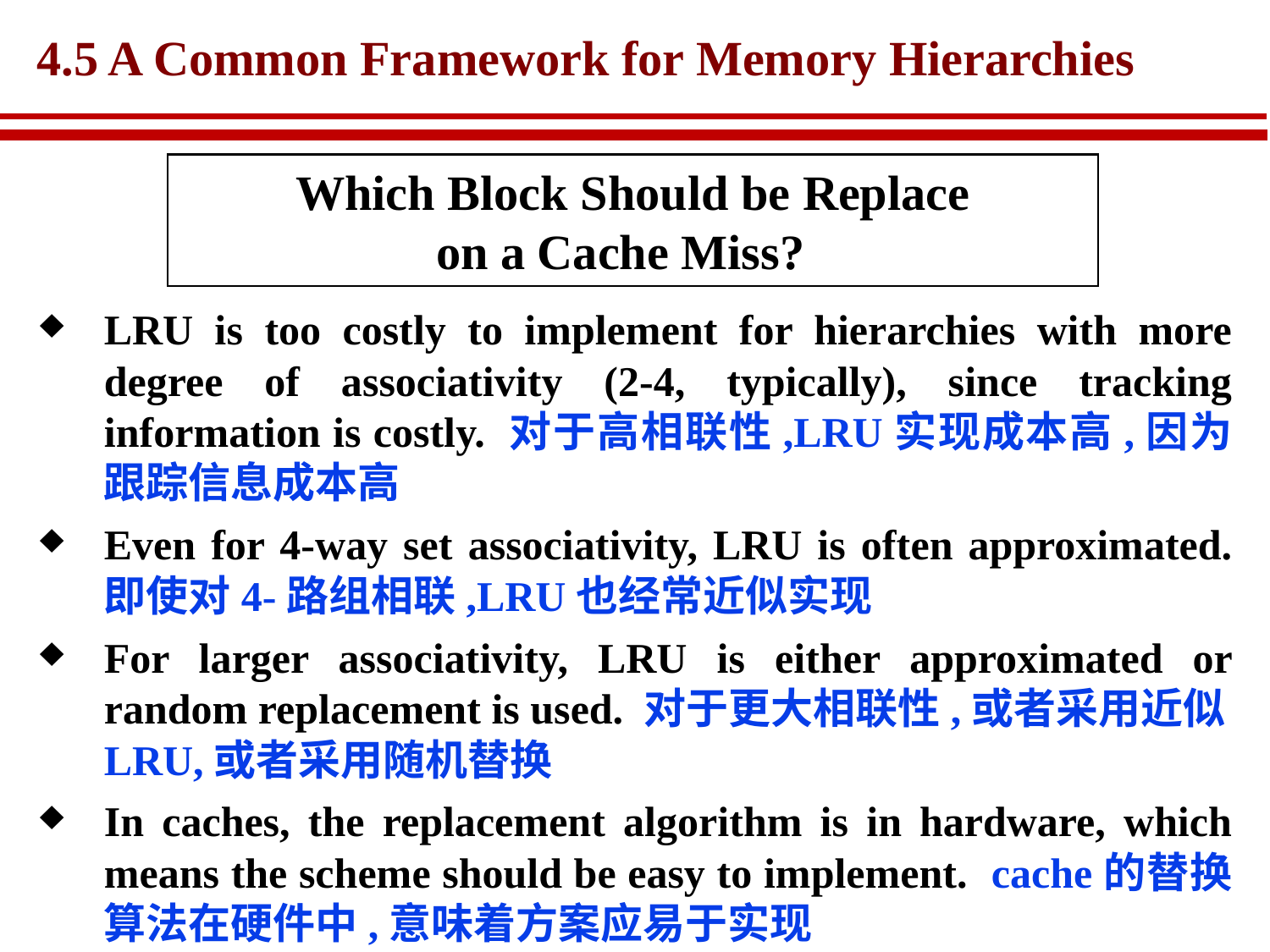

# 4.5 A Common Framework for Memory Hierarchies
Which Block Should be Replace
on a Cache Miss?
LRU is too costly to implement for hierarchies with more degree of associativity (2-4, typically), since tracking information is costly. 对于高相联性,LRU实现成本高,因为跟踪信息成本高
Even for 4-way set associativity, LRU is often approximated. 即使对4-路组相联,LRU也经常近似实现
For larger associativity, LRU is either approximated or random replacement is used. 对于更大相联性,或者采用近似LRU,或者采用随机替换
In caches, the replacement algorithm is in hardware, which means the scheme should be easy to implement.  cache的替换算法在硬件中,意味着方案应易于实现